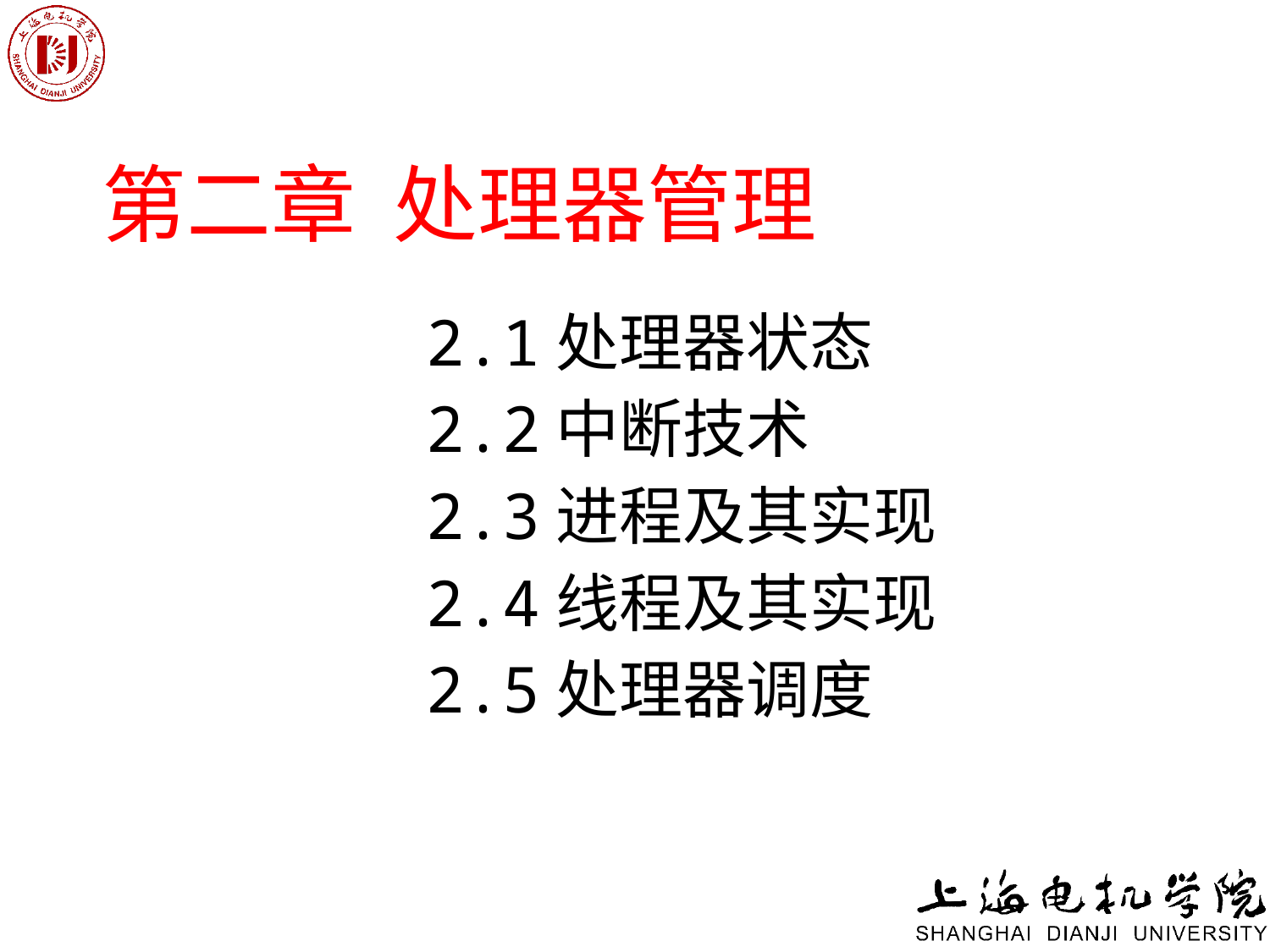

第二章  处理器管理
      2.1处理器状态
      2.2中断技术
      2.3进程及其实现
      2.4线程及其实现
      2.5处理器调度